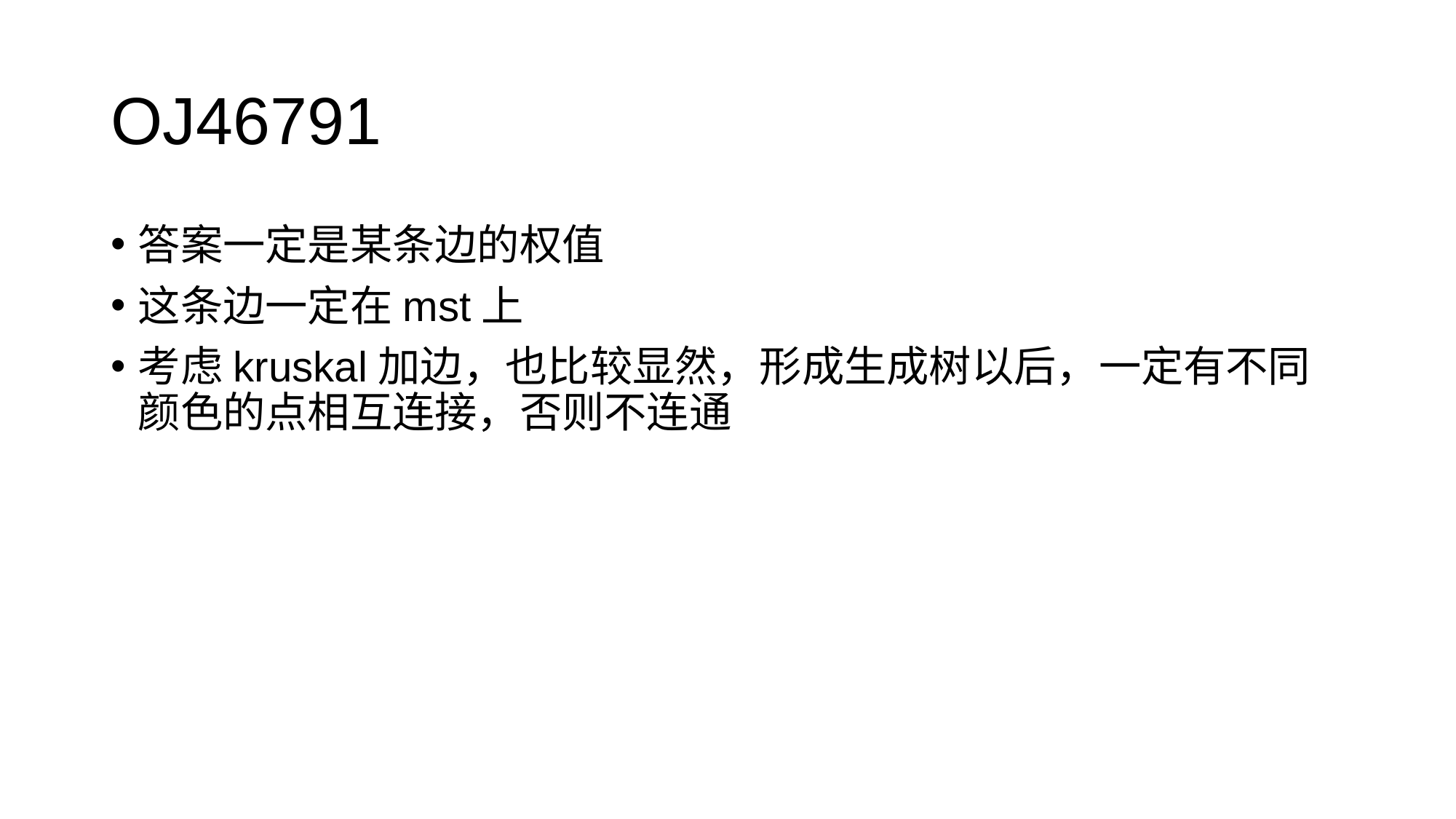

# OJ46791
答案一定是某条边的权值
这条边一定在mst上
考虑kruskal加边，也比较显然，形成生成树以后，一定有不同颜色的点相互连接，否则不连通